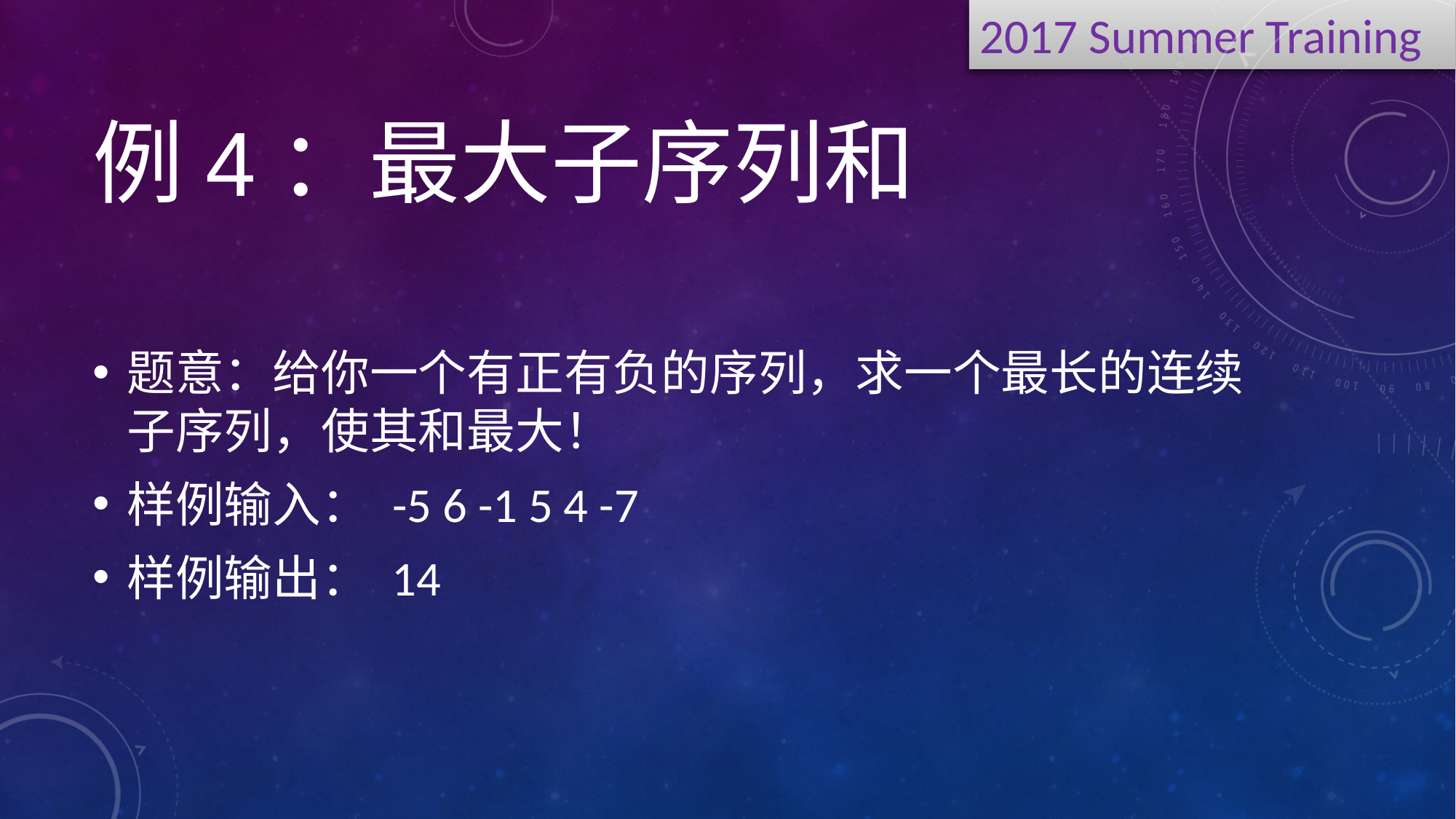

# 例4：最大子序列和
题意：给你一个有正有负的序列，求一个最长的连续子序列，使其和最大！
样例输入： -5 6 -1 5 4 -7
样例输出： 14